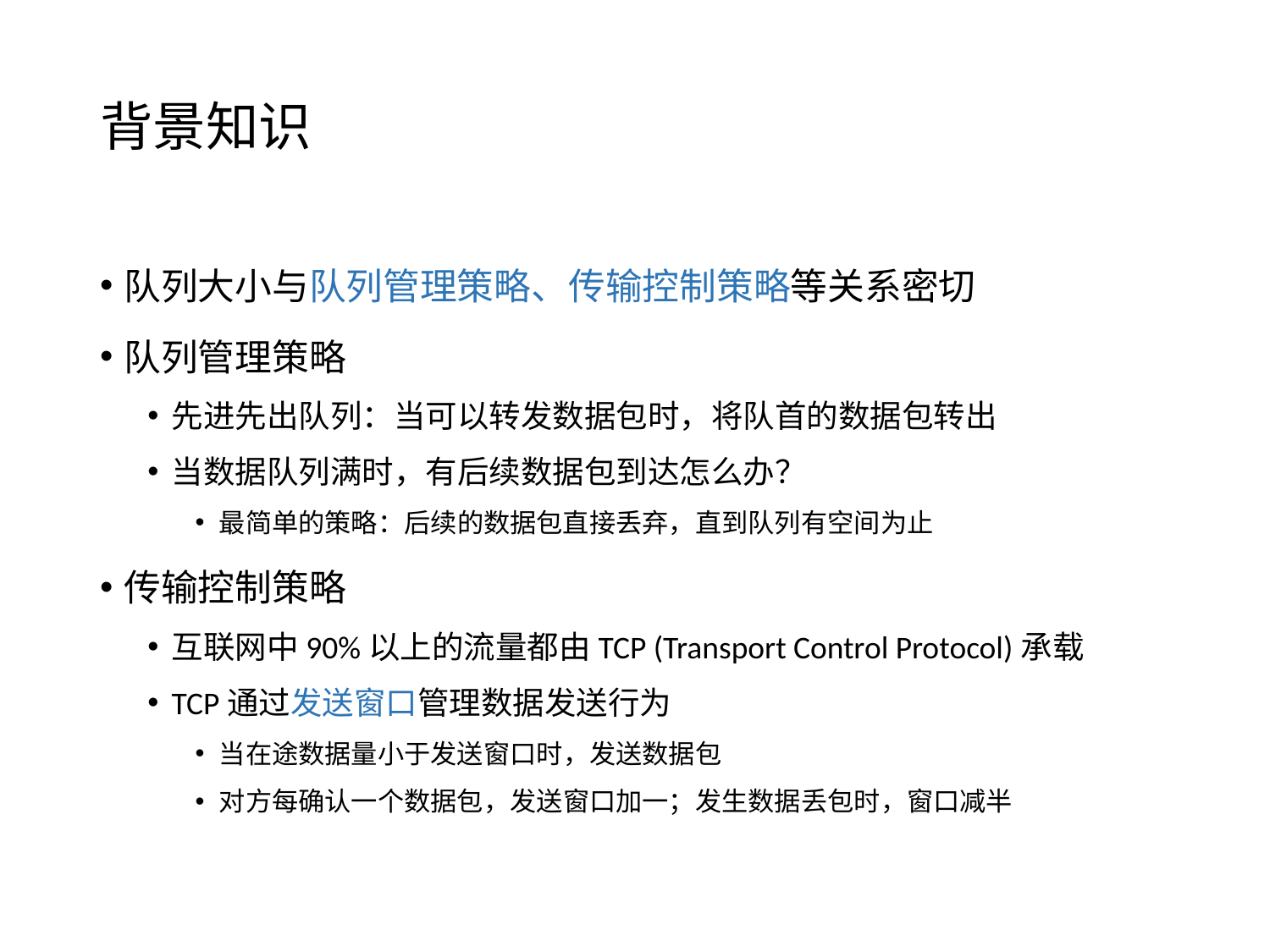

# 背景知识
队列大小与队列管理策略、传输控制策略等关系密切
队列管理策略
先进先出队列：当可以转发数据包时，将队首的数据包转出
当数据队列满时，有后续数据包到达怎么办？
最简单的策略：后续的数据包直接丢弃，直到队列有空间为止
传输控制策略
互联网中90%以上的流量都由TCP (Transport Control Protocol)承载
TCP通过发送窗口管理数据发送行为
当在途数据量小于发送窗口时，发送数据包
对方每确认一个数据包，发送窗口加一；发生数据丢包时，窗口减半
51